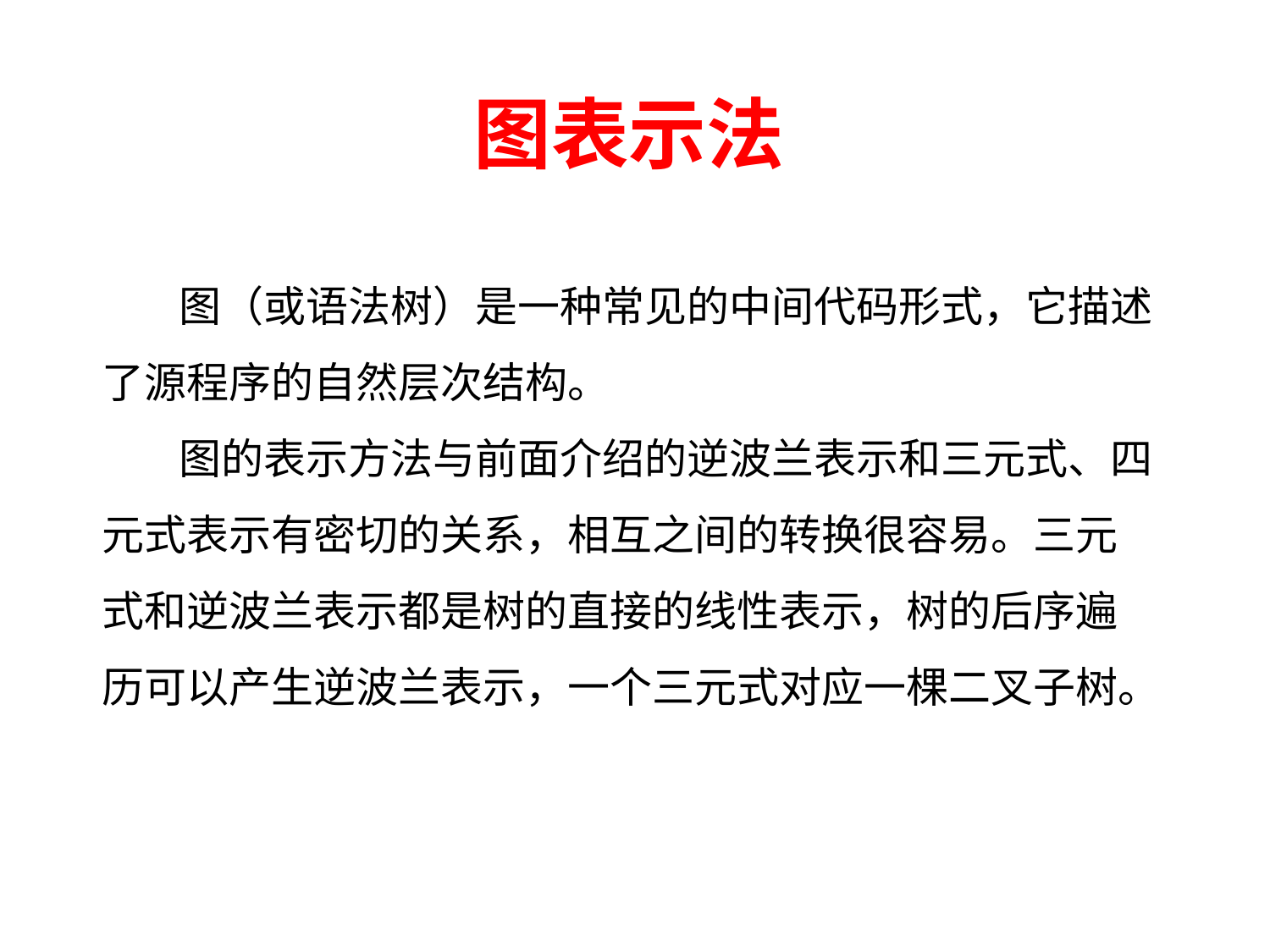

图表示法
       图（或语法树）是一种常见的中间代码形式，它描述了源程序的自然层次结构。
       图的表示方法与前面介绍的逆波兰表示和三元式、四元式表示有密切的关系，相互之间的转换很容易。三元式和逆波兰表示都是树的直接的线性表示，树的后序遍历可以产生逆波兰表示，一个三元式对应一棵二叉子树。